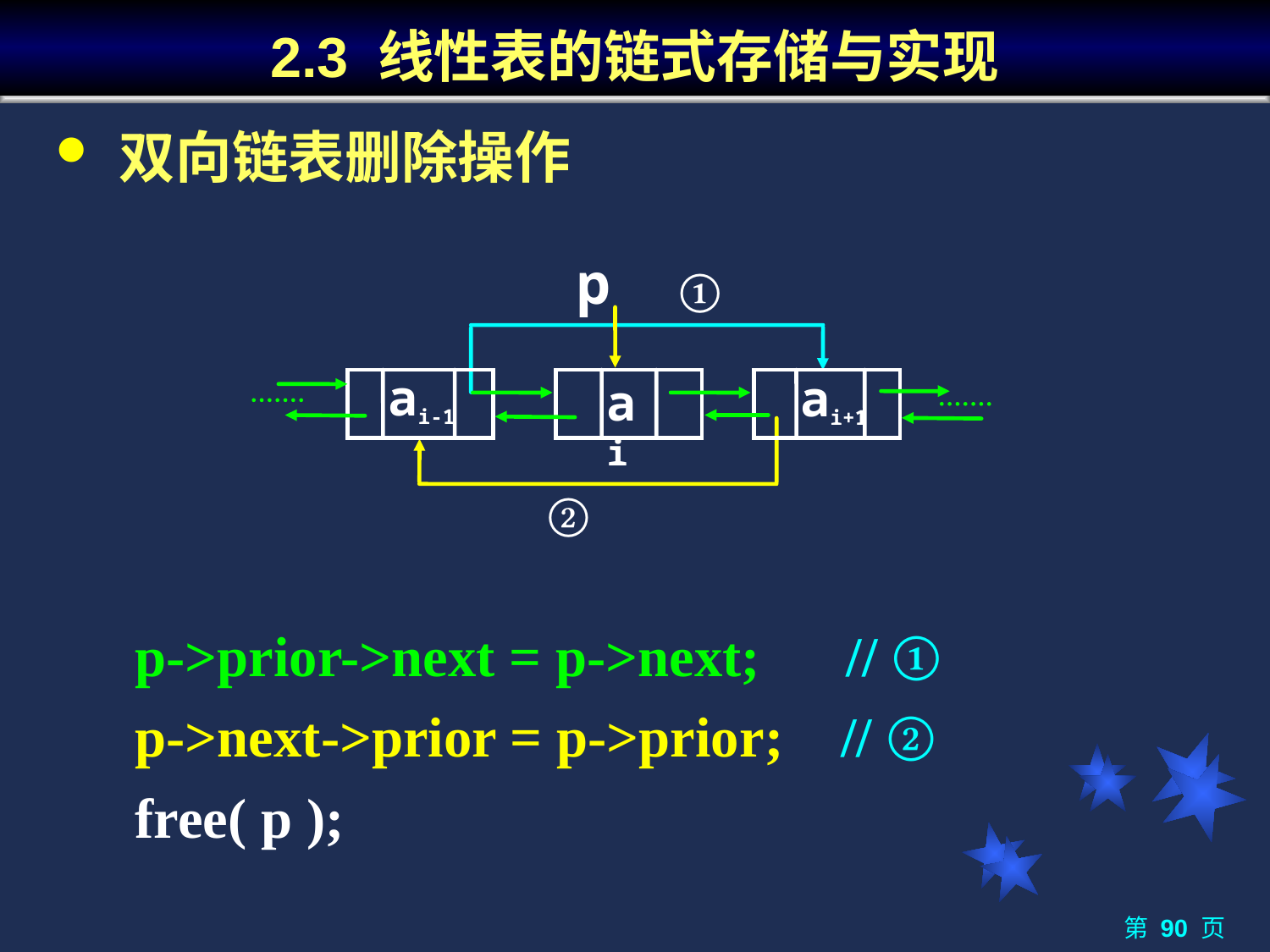

# 2.3 线性表的链式存储与实现
双向链表删除操作
p

ai-1
ai+1
ai

①

②
p->prior->next = p->next;      // ①
p->next->prior = p->prior;    // ②
free( p );
第 90 页